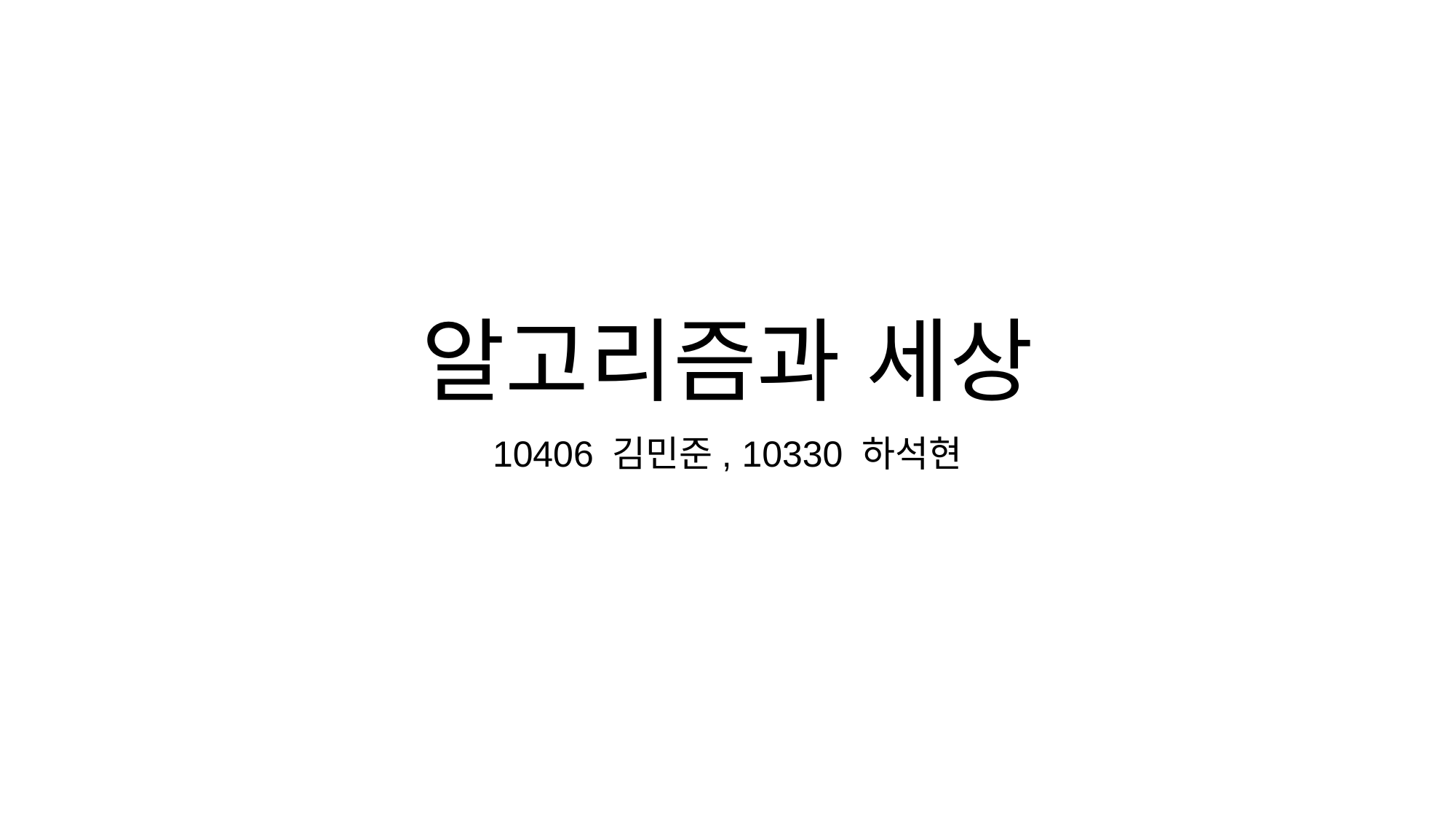

# 알고리즘과 세상
10406 김민준, 10330 하석현